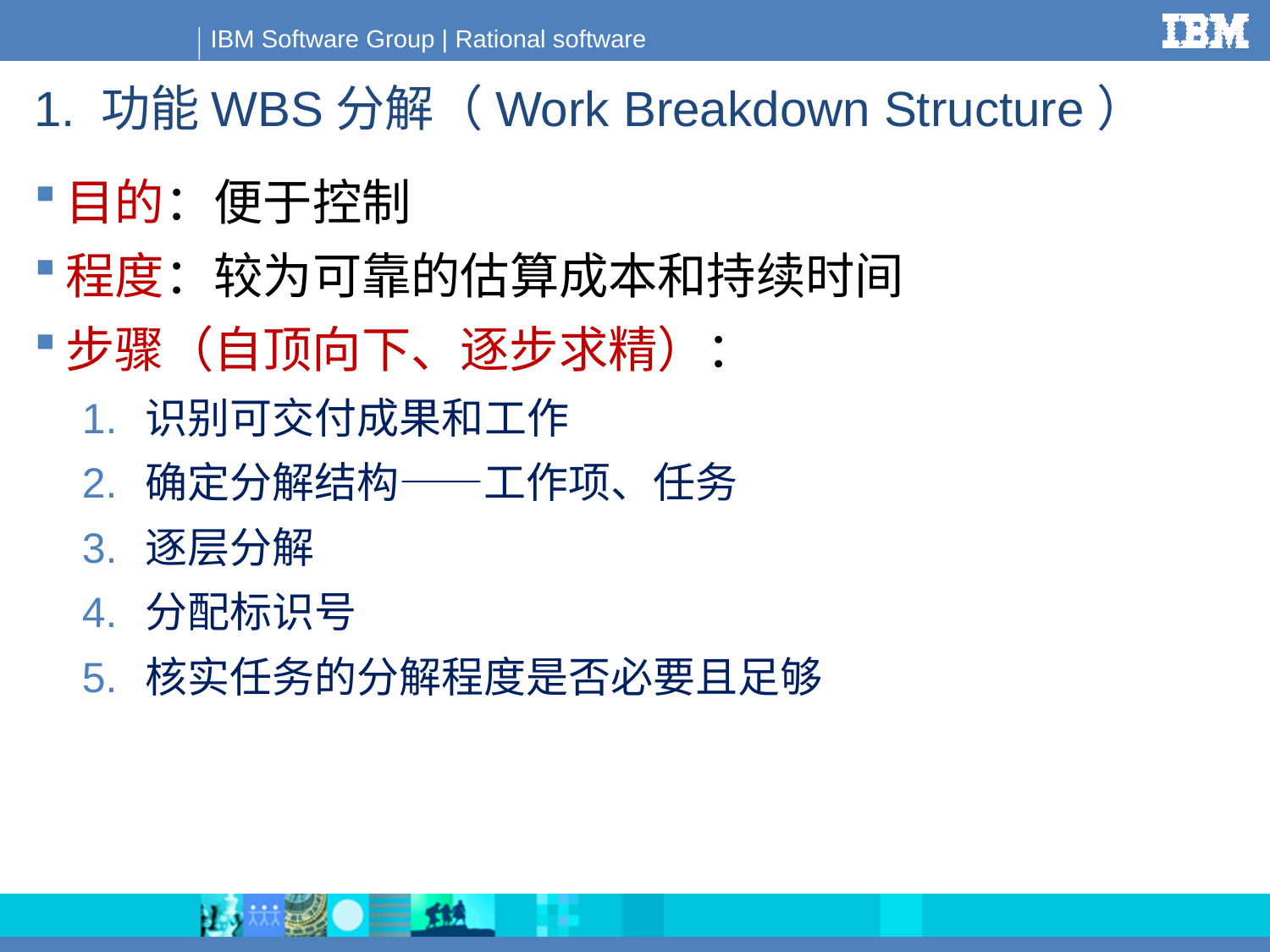

# 1. 功能WBS分解（Work Breakdown Structure）
目的：便于控制
程度：较为可靠的估算成本和持续时间
步骤（自顶向下、逐步求精）：
识别可交付成果和工作
确定分解结构——工作项、任务
逐层分解
分配标识号
核实任务的分解程度是否必要且足够